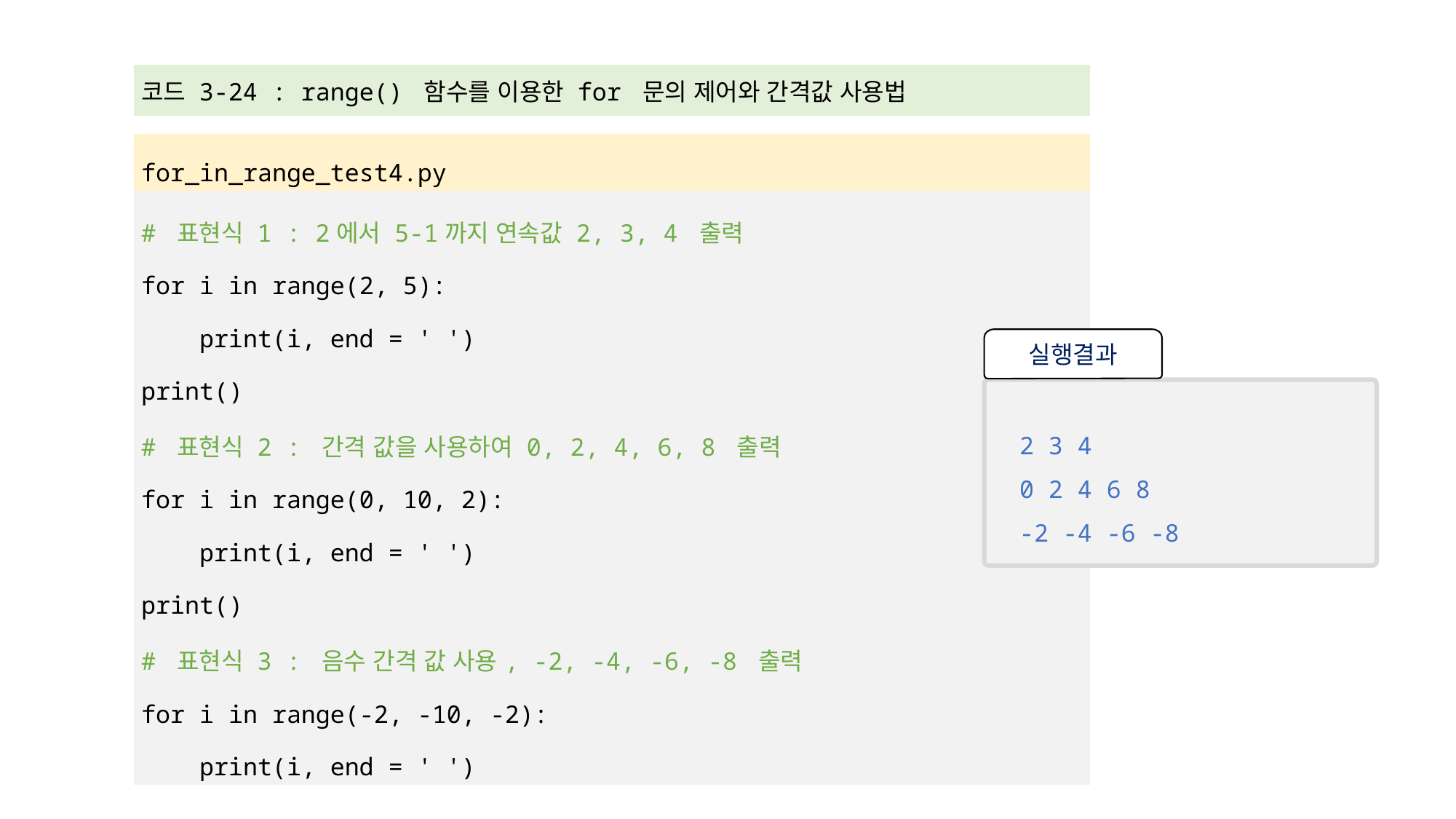

| 코드 3-24 : range() 함수를 이용한 for 문의 제어와 간격값 사용법 |
| --- |
|  |
| for\_in\_range\_test4.py |
| # 표현식 1 : 2에서 5-1까지 연속값 2, 3, 4 출력 for i in range(2, 5): print(i, end = ' ') print() # 표현식 2 : 간격 값을 사용하여 0, 2, 4, 6, 8 출력 for i in range(0, 10, 2): print(i, end = ' ') print() # 표현식 3 : 음수 간격 값 사용, -2, -4, -6, -8 출력 for i in range(-2, -10, -2): print(i, end = ' ') |
실행결과

2 3 4
0 2 4 6 8
-2 -4 -6 -8